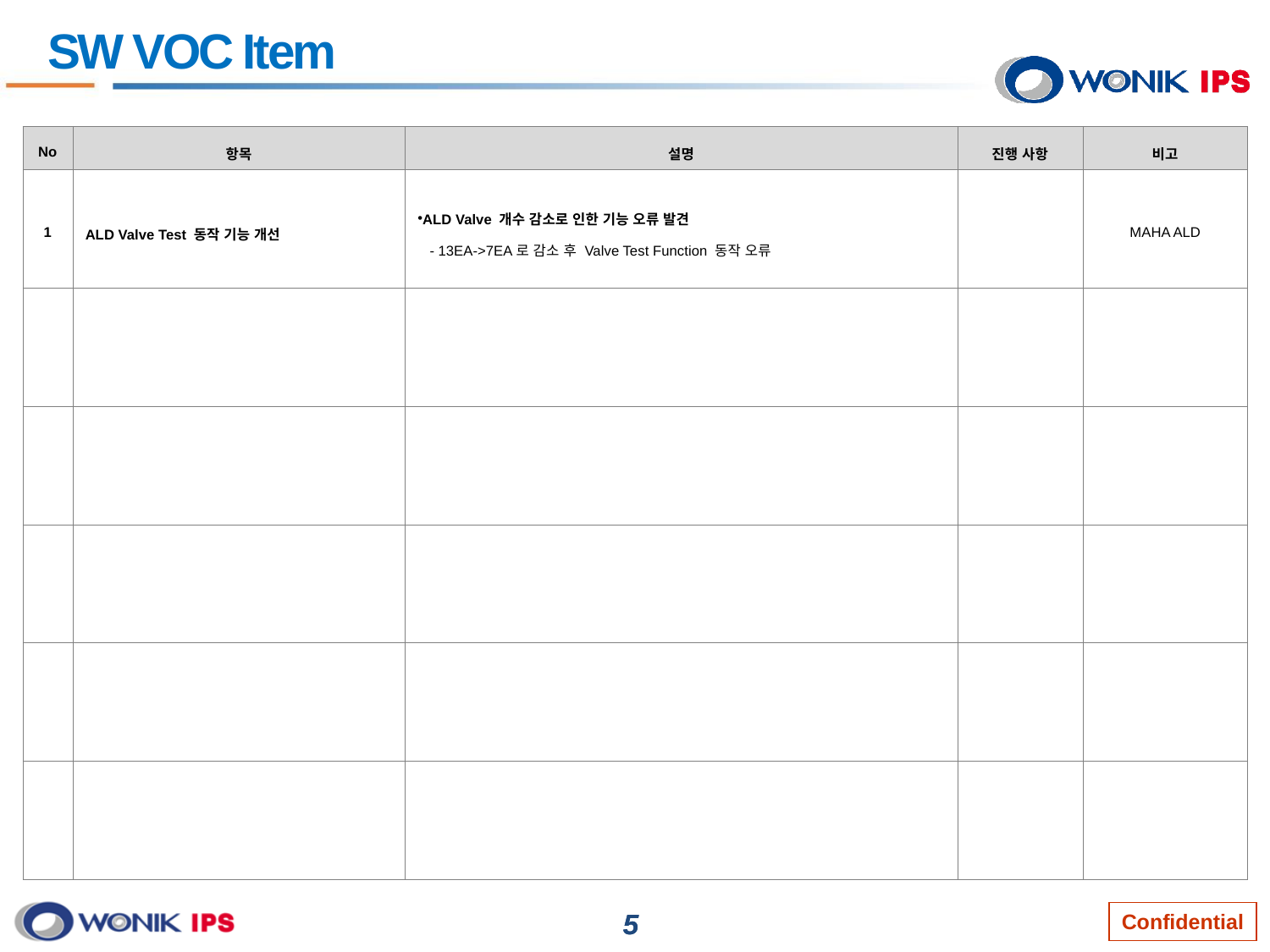

# SW VOC Item
| No | 항목 | 설명 | 진행 사항 | 비고 |
| --- | --- | --- | --- | --- |
| 1 | ALD Valve Test 동작 기능 개선 | ALD Valve 개수 감소로 인한 기능 오류 발견 - 13EA->7EA로 감소 후 Valve Test Function 동작 오류 |  | MAHA ALD |
|  |  |  |  |  |
|  |  |  |  |  |
|  |  |  |  |  |
|  |  |  |  |  |
|  |  |  |  |  |